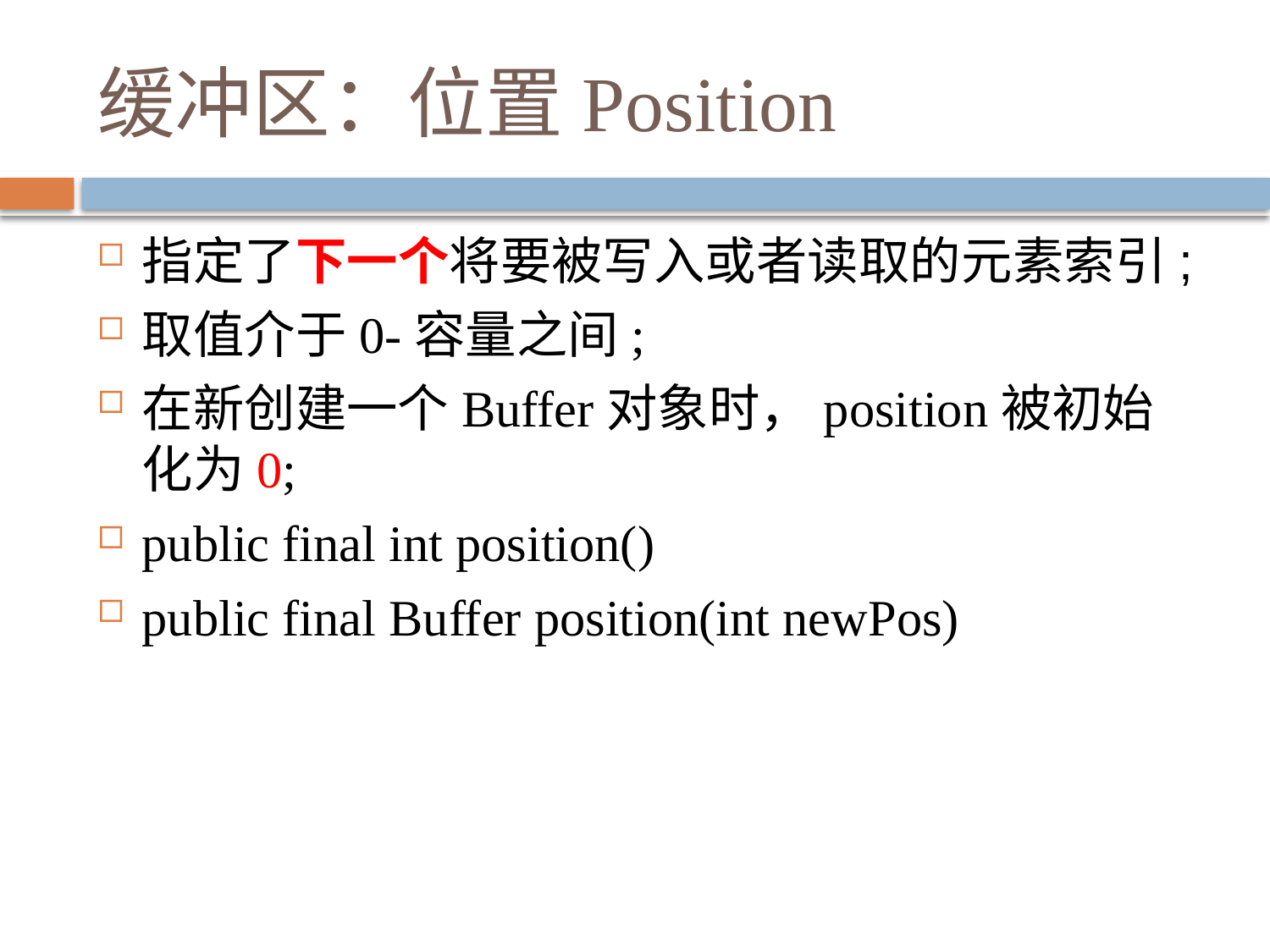

# 缓冲区：位置Position
指定了下一个将要被写入或者读取的元素索引;
取值介于0-容量之间;
在新创建一个Buffer对象时，position被初始化为0;
public final int position()
public final Buffer position(int newPos)